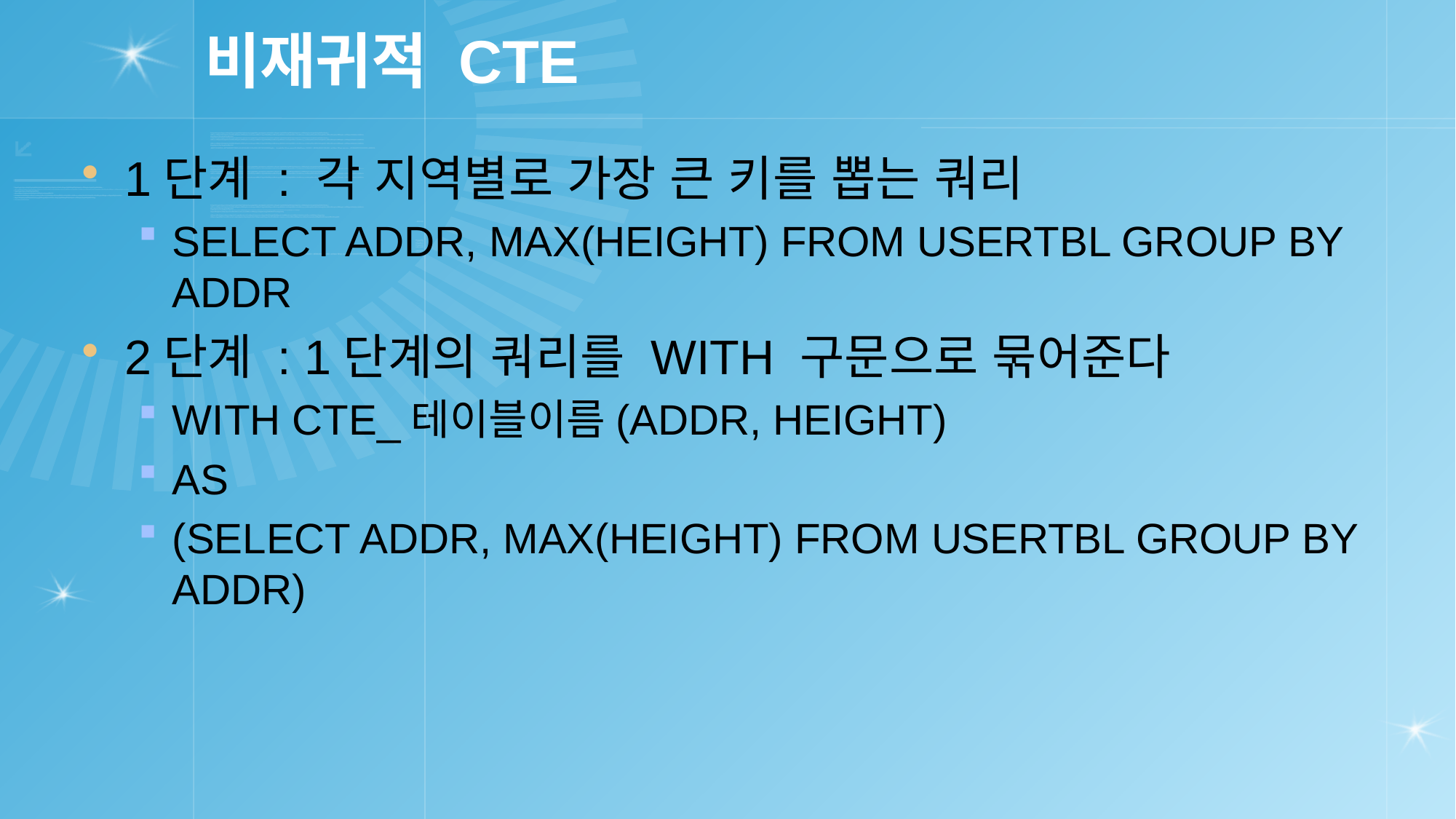

# 비재귀적 CTE
1단계 : 각 지역별로 가장 큰 키를 뽑는 쿼리
SELECT ADDR, MAX(HEIGHT) FROM USERTBL GROUP BY ADDR
2단계 : 1단계의 쿼리를 WITH 구문으로 묶어준다
WITH CTE_테이블이름(ADDR, HEIGHT)
AS
(SELECT ADDR, MAX(HEIGHT) FROM USERTBL GROUP BY ADDR)